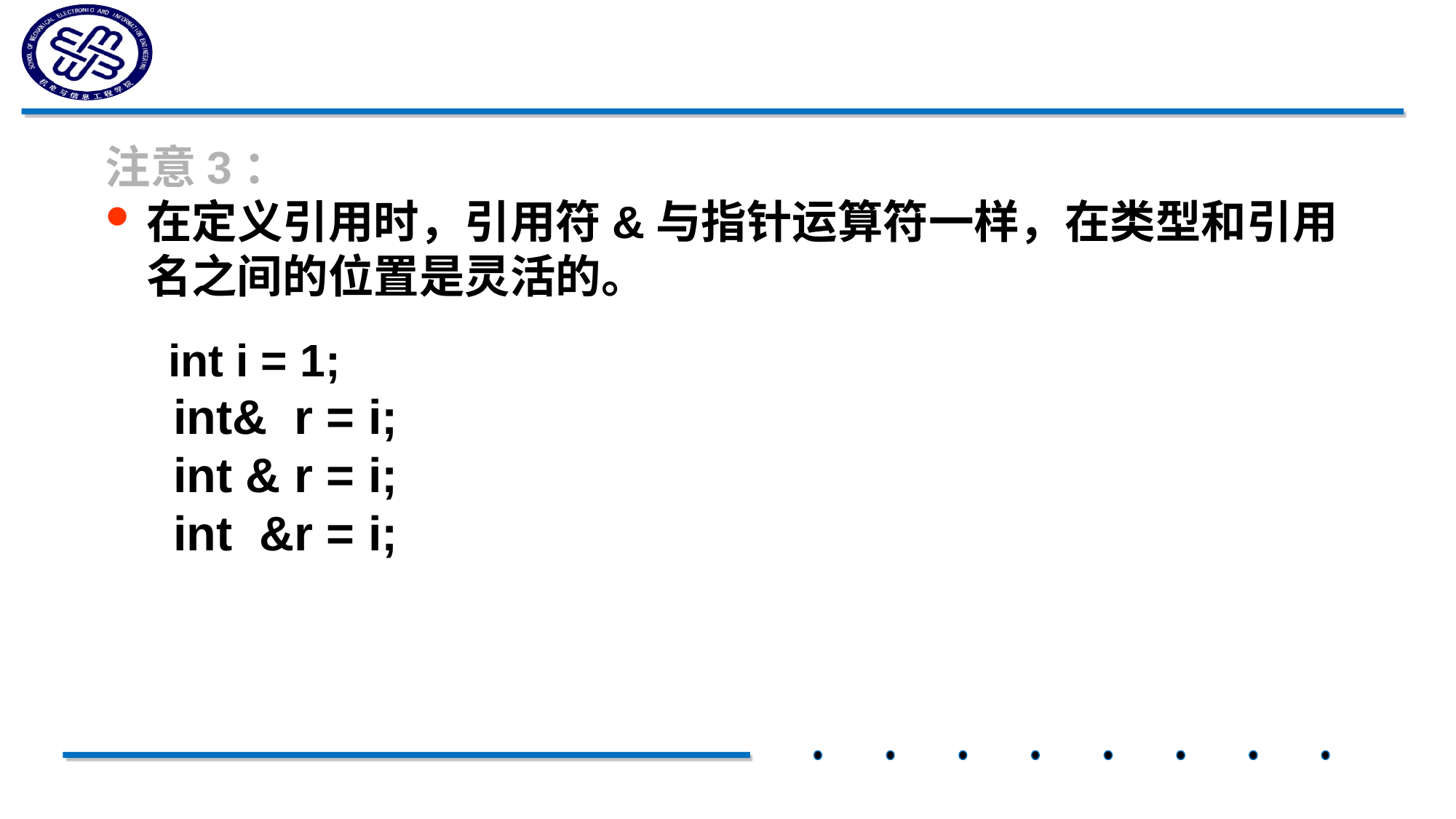

#
注意3：
在定义引用时，引用符&与指针运算符一样，在类型和引用名之间的位置是灵活的。

     int i = 1;
 int&  r = i;
 int & r = i;
 int  &r = i;